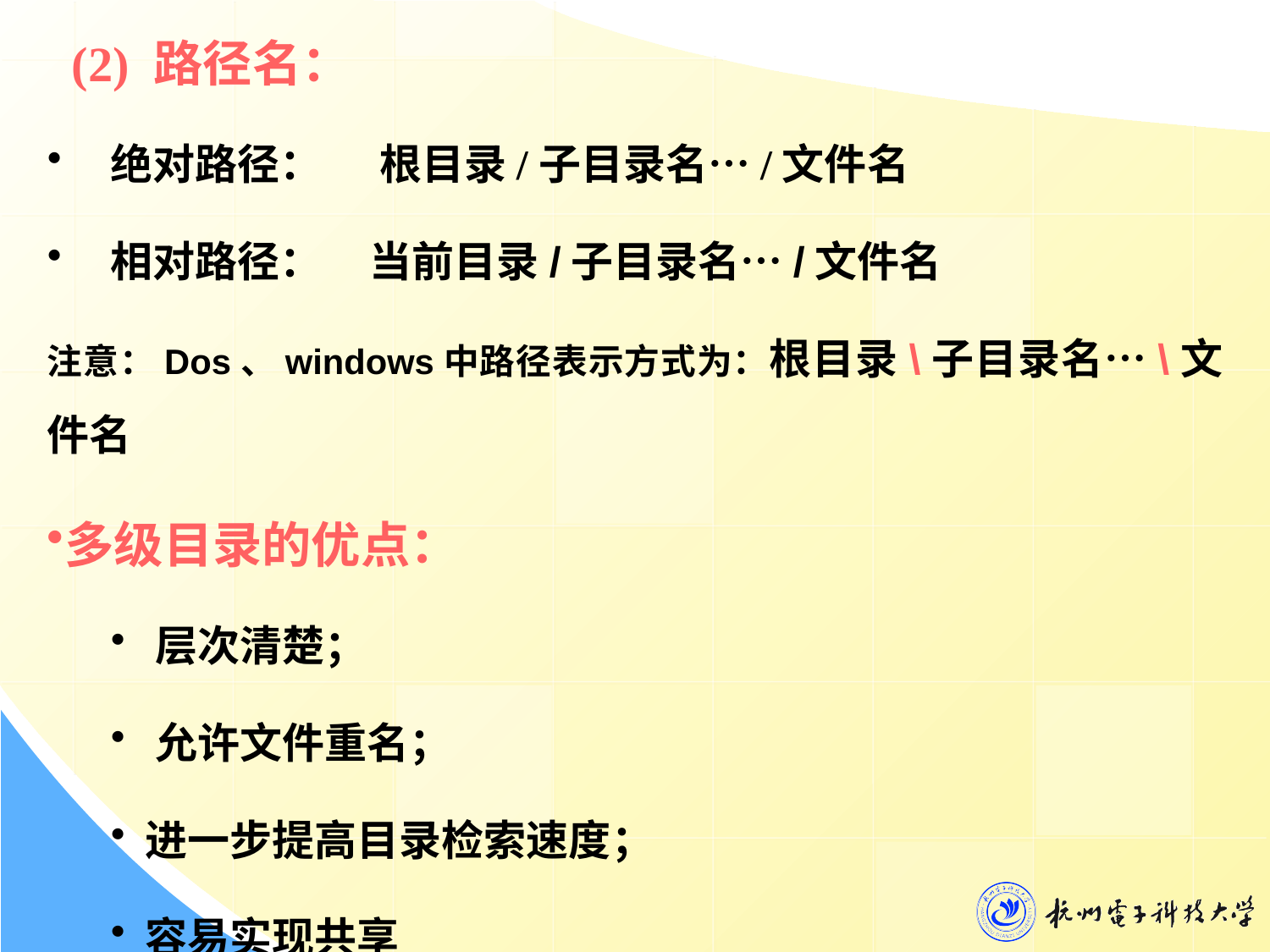

(2) 路径名：
    绝对路径：      根目录/子目录名…/文件名
    相对路径：     当前目录/子目录名…/文件名
注意：Dos、windows中路径表示方式为：根目录\子目录名…\文件名
多级目录的优点：
  层次清楚；
  允许文件重名；
 进一步提高目录检索速度；
 容易实现共享